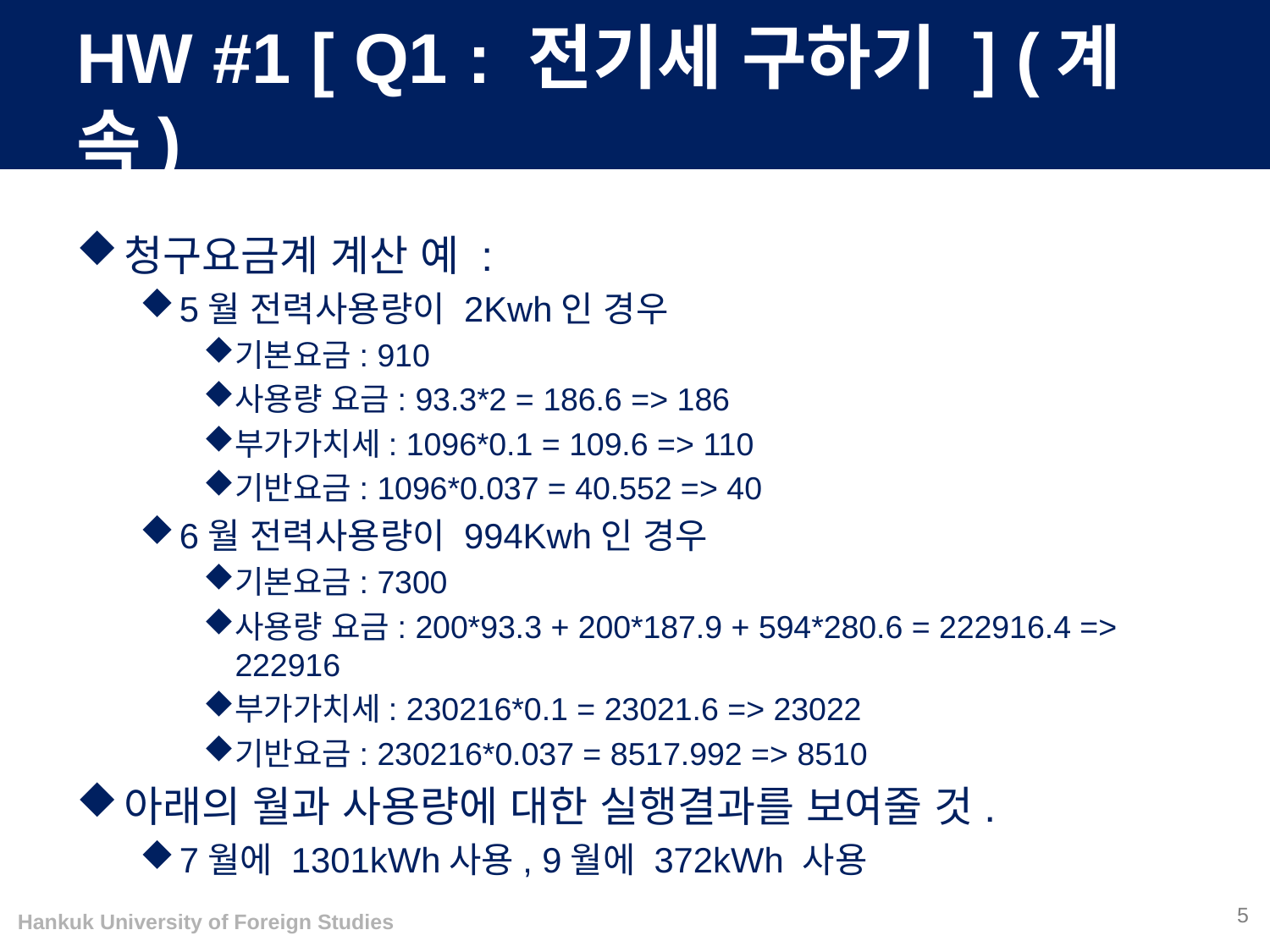

# HW #1 [ Q1 : 전기세 구하기 ] (계속)
청구요금계 계산 예 :
5월 전력사용량이 2Kwh인 경우
기본요금: 910
사용량 요금: 93.3*2 = 186.6 => 186
부가가치세: 1096*0.1 = 109.6 => 110
기반요금: 1096*0.037 = 40.552 => 40
6월 전력사용량이 994Kwh인 경우
기본요금: 7300
사용량 요금: 200*93.3 + 200*187.9 + 594*280.6 = 222916.4 => 222916
부가가치세: 230216*0.1 = 23021.6 => 23022
기반요금: 230216*0.037 = 8517.992 => 8510
아래의 월과 사용량에 대한 실행결과를 보여줄 것.
7월에 1301kWh사용, 9월에 372kWh 사용
5
Hankuk University of Foreign Studies